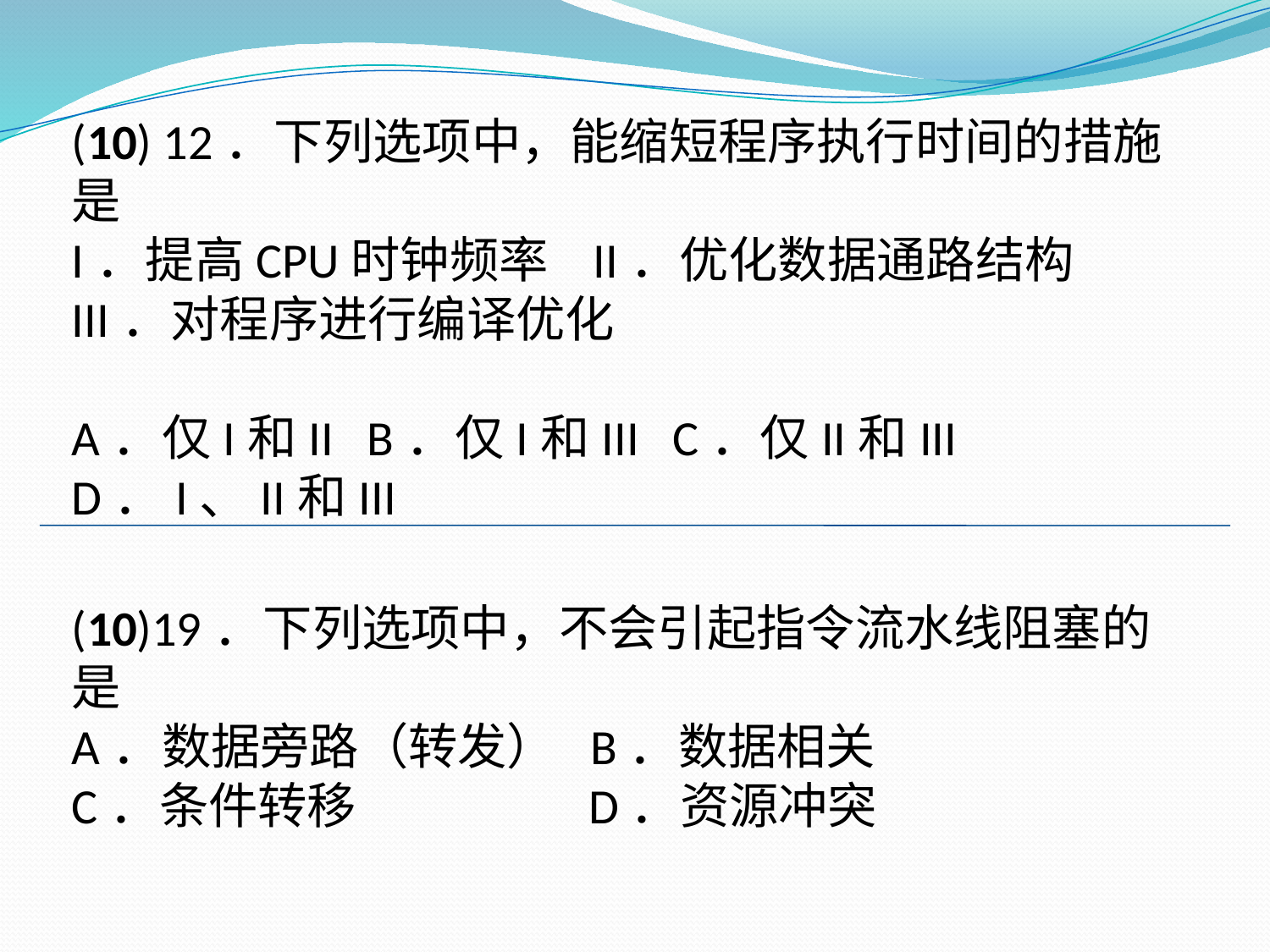

(10) 12．下列选项中，能缩短程序执行时间的措施是
I．提高CPU时钟频率   II．优化数据通路结构
III．对程序进行编译优化

A．仅I和II   B．仅I和III   C．仅II和III    D．I、II和III

(10)19．下列选项中，不会引起指令流水线阻塞的是
A．数据旁路（转发）  B．数据相关
C．条件转移                    D．资源冲突